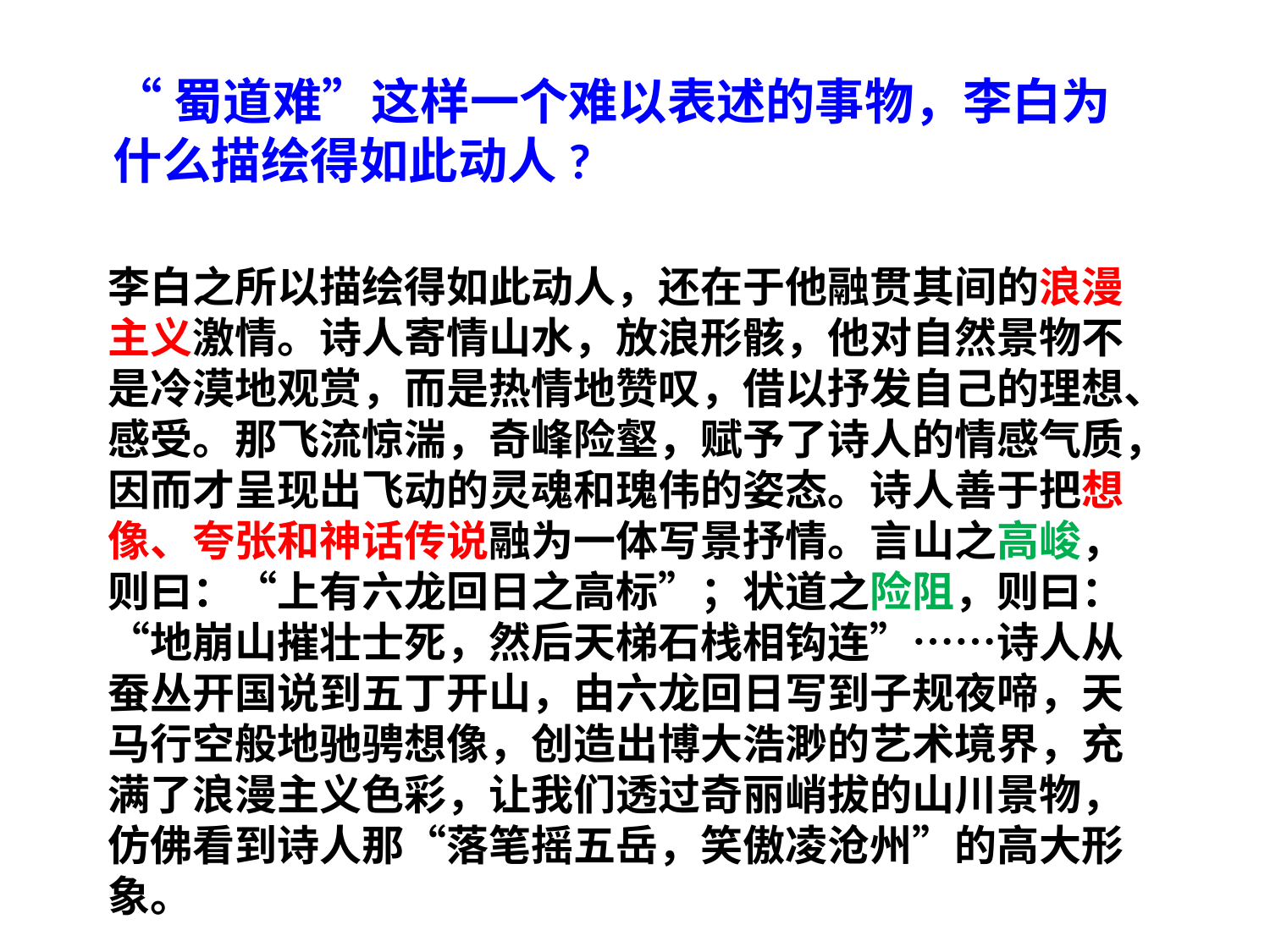

“蜀道难”这样一个难以表述的事物，李白为什么描绘得如此动人?
李白之所以描绘得如此动人，还在于他融贯其间的浪漫主义激情。诗人寄情山水，放浪形骸，他对自然景物不是冷漠地观赏，而是热情地赞叹，借以抒发自己的理想、感受。那飞流惊湍，奇峰险壑，赋予了诗人的情感气质，因而才呈现出飞动的灵魂和瑰伟的姿态。诗人善于把想像、夸张和神话传说融为一体写景抒情。言山之高峻，则曰：“上有六龙回日之高标”；状道之险阻，则曰：“地崩山摧壮士死，然后天梯石栈相钩连”……诗人从蚕丛开国说到五丁开山，由六龙回日写到子规夜啼，天马行空般地驰骋想像，创造出博大浩渺的艺术境界，充满了浪漫主义色彩，让我们透过奇丽峭拔的山川景物，仿佛看到诗人那“落笔摇五岳，笑傲凌沧州”的高大形象。